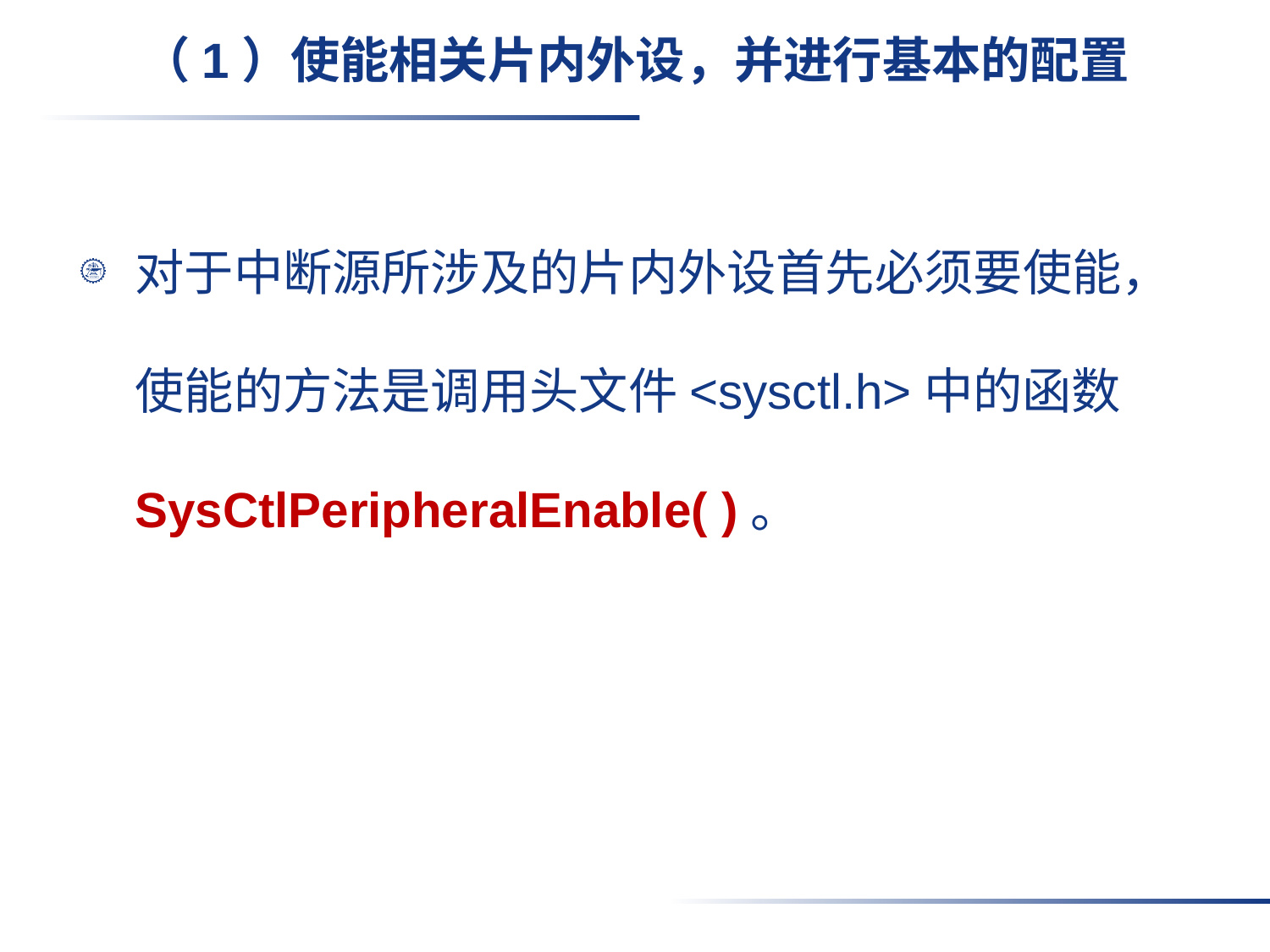

# （1）使能相关片内外设，并进行基本的配置
对于中断源所涉及的片内外设首先必须要使能，使能的方法是调用头文件<sysctl.h>中的函数SysCtlPeripheralEnable( )。